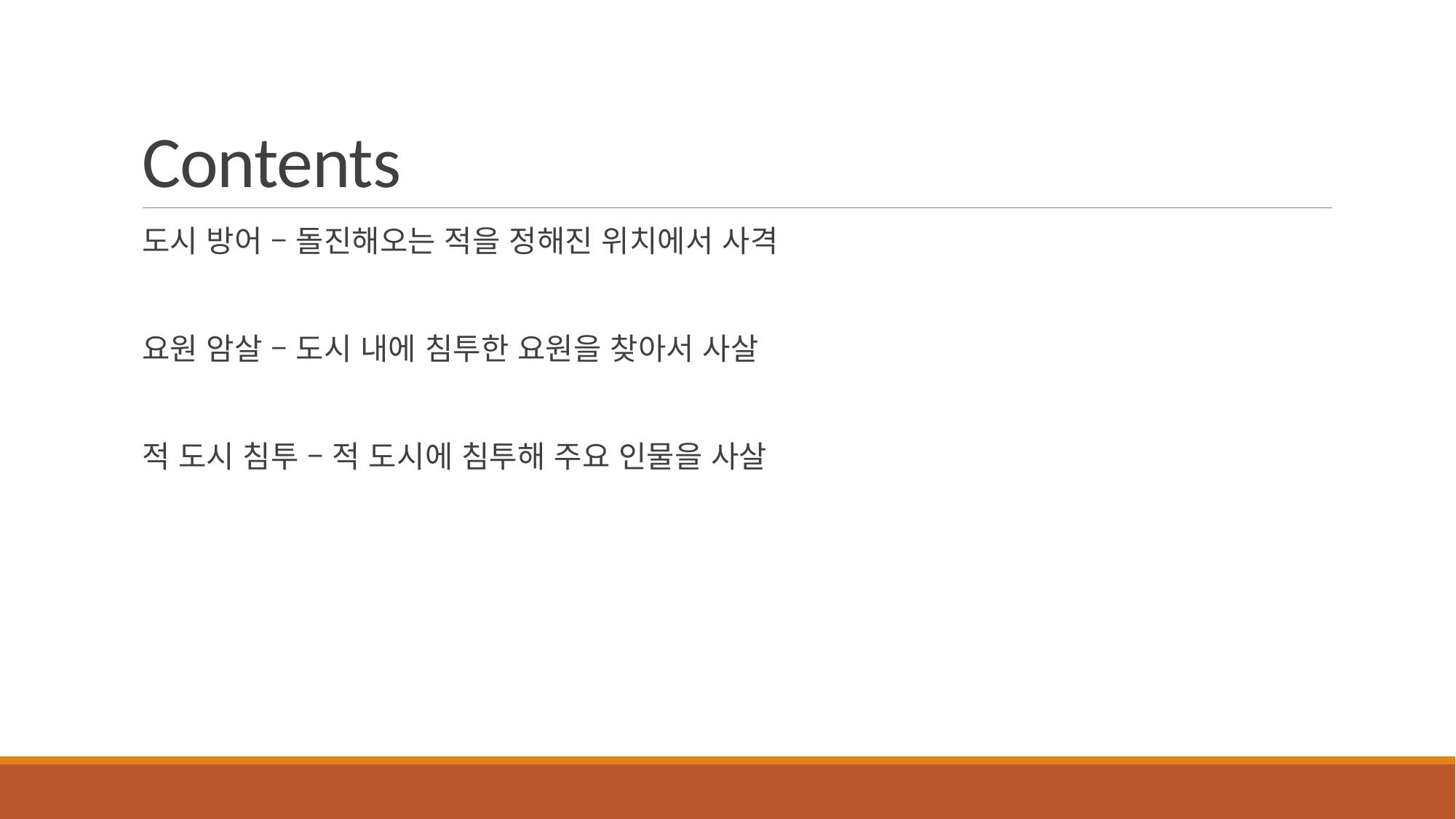

# Contents
도시 방어 – 돌진해오는 적을 정해진 위치에서 사격

요원 암살 – 도시 내에 침투한 요원을 찾아서 사살

적 도시 침투 – 적 도시에 침투해 주요 인물을 사살